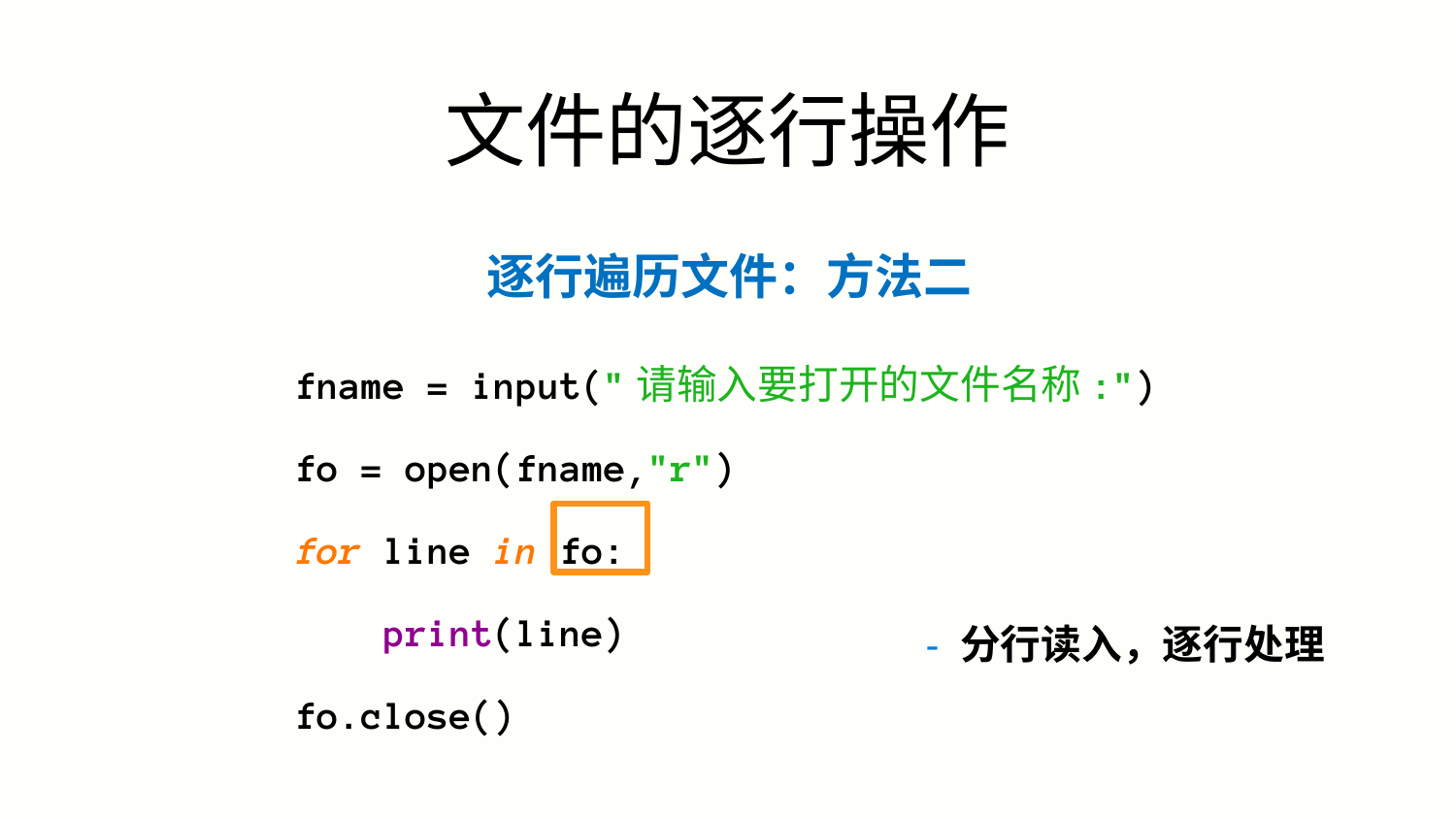

文件的逐行操作
逐行遍历文件：方法二
fname = input("请输入要打开的文件名称:")
fo = open(fname,"r")
for line in fo:
    print(line)
fo.close()

- 分行读入，逐行处理